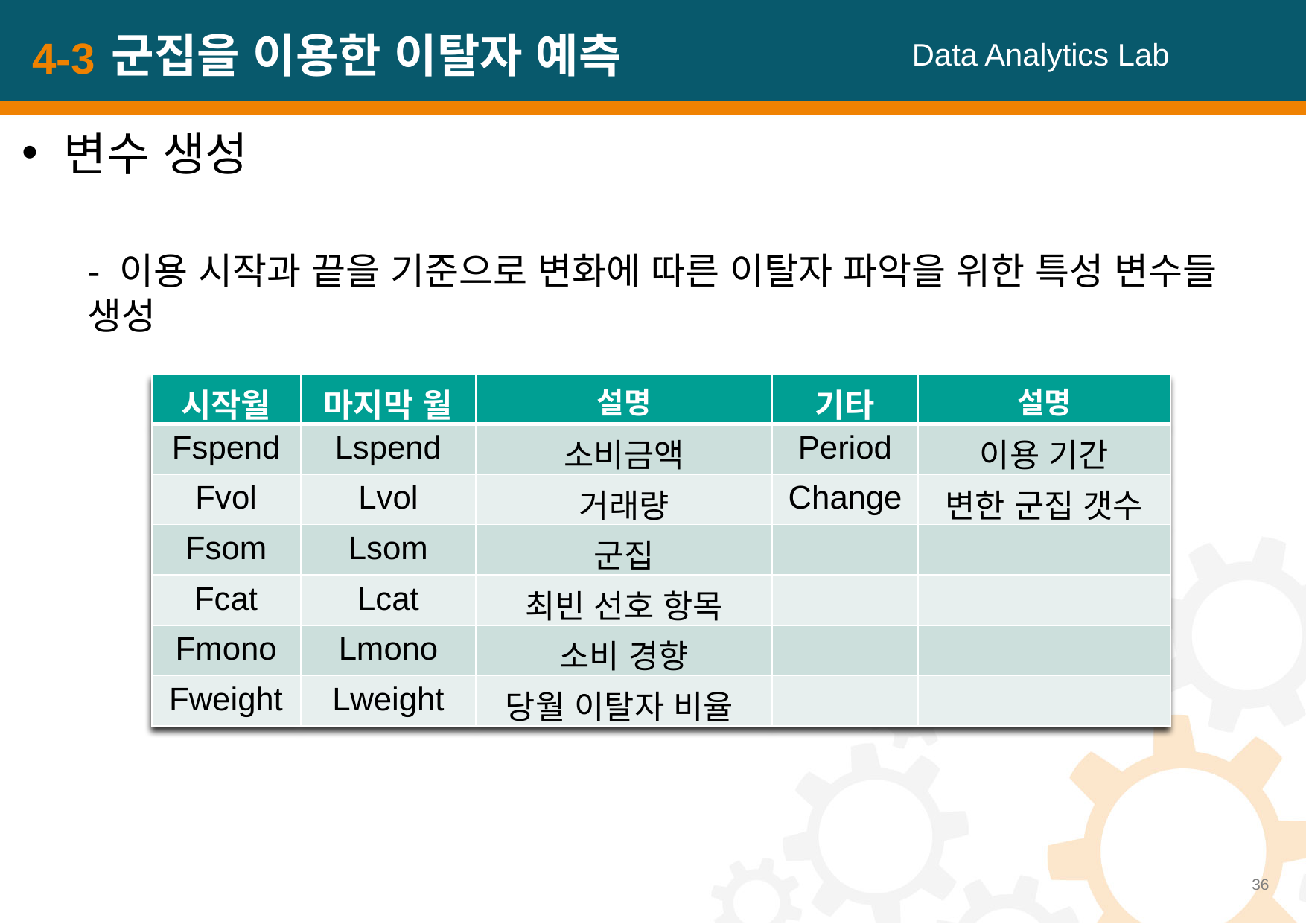

Data Analytics Lab
4-3
군집을 이용한 이탈자 예측
변수 생성
- 이용 시작과 끝을 기준으로 변화에 따른 이탈자 파악을 위한 특성 변수들 생성
| 시작월 | 마지막 월 | 설명 | 기타 | 설명 |
| --- | --- | --- | --- | --- |
| Fspend | Lspend | 소비금액 | Period | 이용 기간 |
| Fvol | Lvol | 거래량 | Change | 변한 군집 갯수 |
| Fsom | Lsom | 군집 |  |  |
| Fcat | Lcat | 최빈 선호 항목 |  |  |
| Fmono | Lmono | 소비 경향 |  |  |
| Fweight | Lweight | 당월 이탈자 비율 |  |  |
36